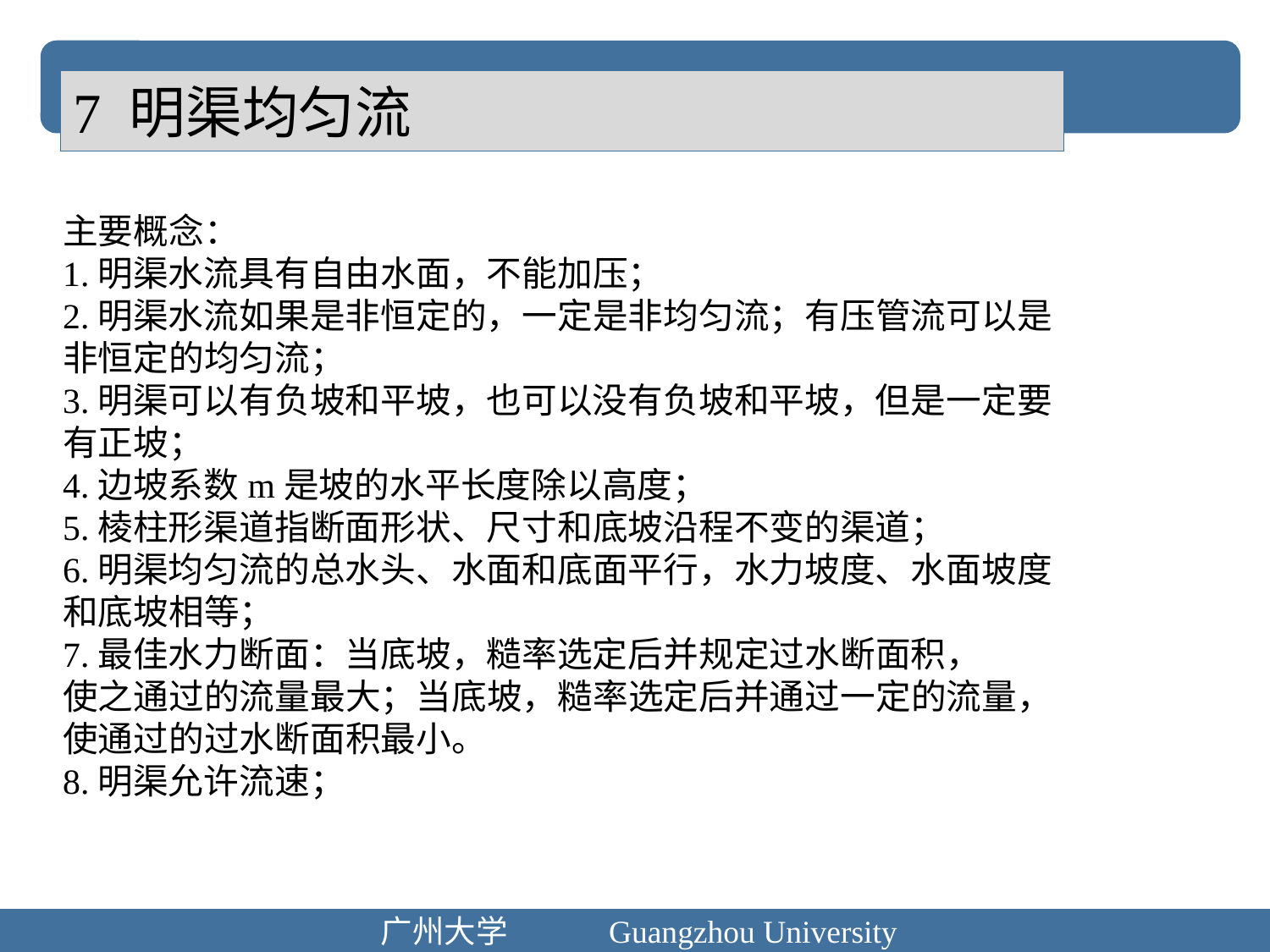

7 明渠均匀流
主要概念：
1.明渠水流具有自由水面，不能加压；
2.明渠水流如果是非恒定的，一定是非均匀流；有压管流可以是非恒定的均匀流；
3.明渠可以有负坡和平坡，也可以没有负坡和平坡，但是一定要有正坡；
4.边坡系数m是坡的水平长度除以高度；
5.棱柱形渠道指断面形状、尺寸和底坡沿程不变的渠道；
6.明渠均匀流的总水头、水面和底面平行，水力坡度、水面坡度和底坡相等；
7.最佳水力断面：当底坡，糙率选定后并规定过水断面积，
使之通过的流量最大；当底坡，糙率选定后并通过一定的流量，使通过的过水断面积最小。
8.明渠允许流速；